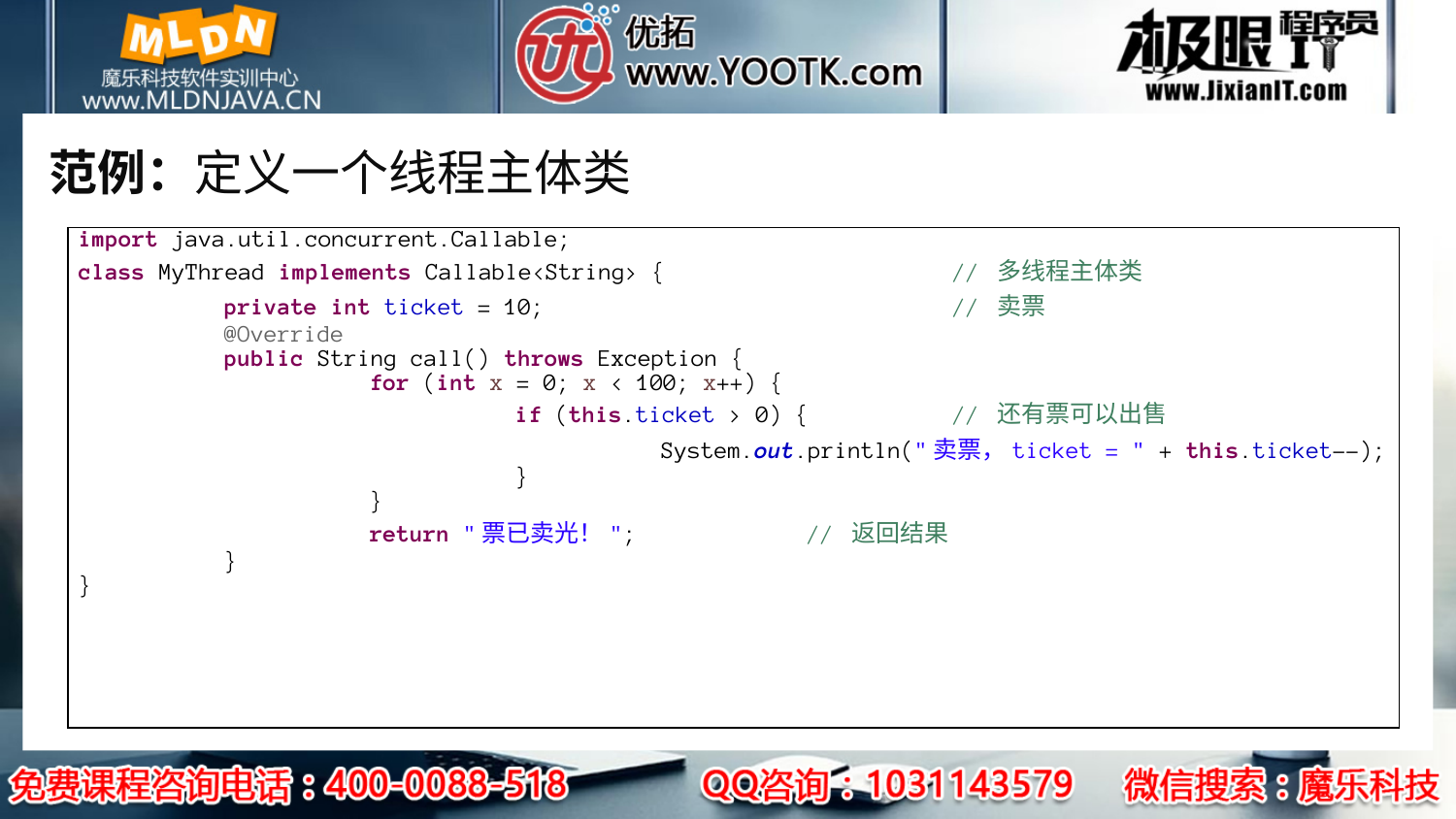

# 范例：定义一个线程主体类
| import java.util.concurrent.Callable; class MyThread implements Callable<String> { // 多线程主体类 private int ticket = 10; // 卖票 @Override public String call() throws Exception { for (int x = 0; x < 100; x++) { if (this.ticket > 0) { // 还有票可以出售 System.out.println("卖票，ticket = " + this.ticket--); } } return "票已卖光！"; // 返回结果 } } |
| --- |